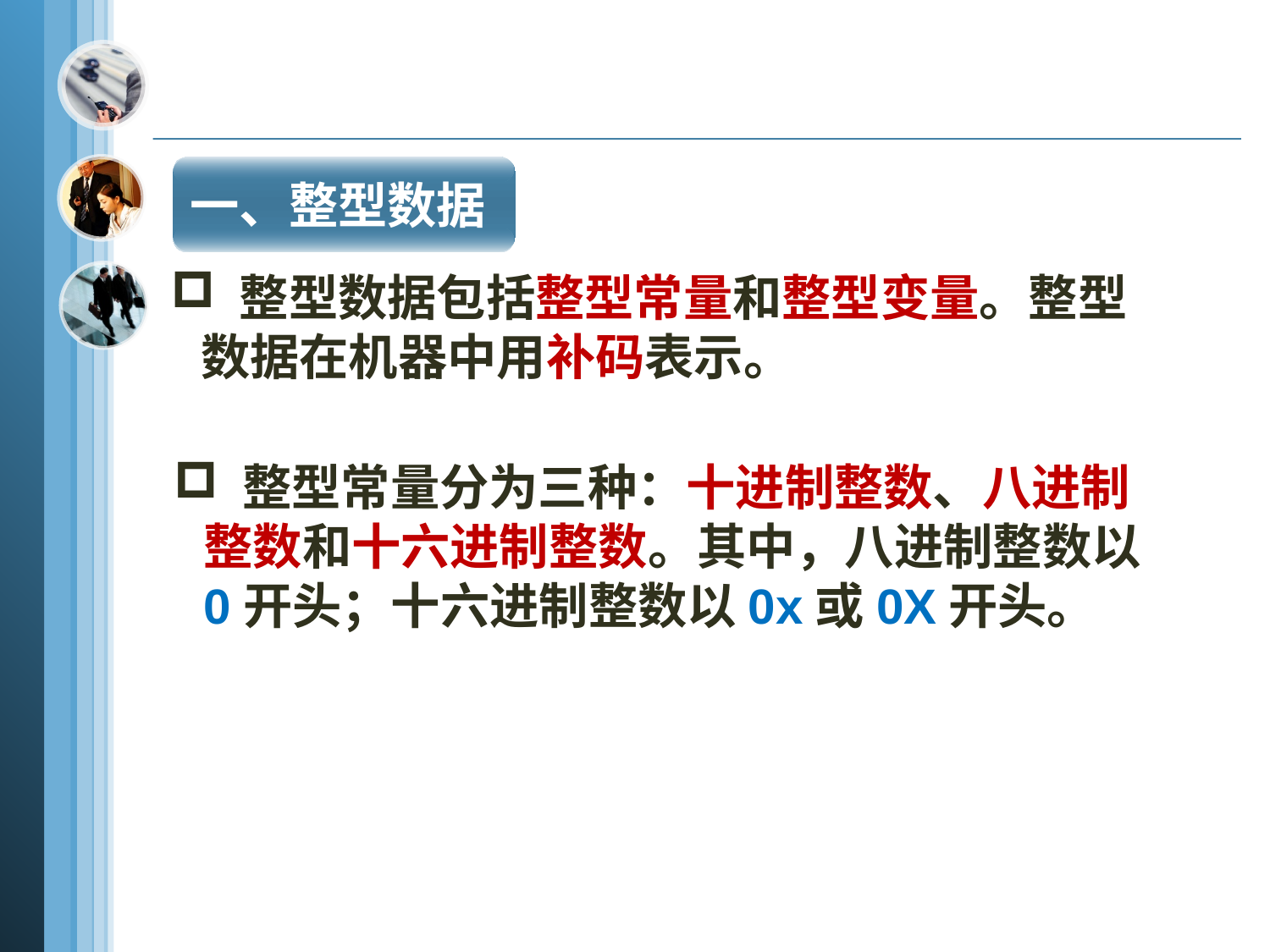

一、整型数据

 整型数据包括整型常量和整型变量。整型数据在机器中用补码表示。
 整型常量分为三种：十进制整数、八进制整数和十六进制整数。其中，八进制整数以0开头；十六进制整数以0x或0X开头。